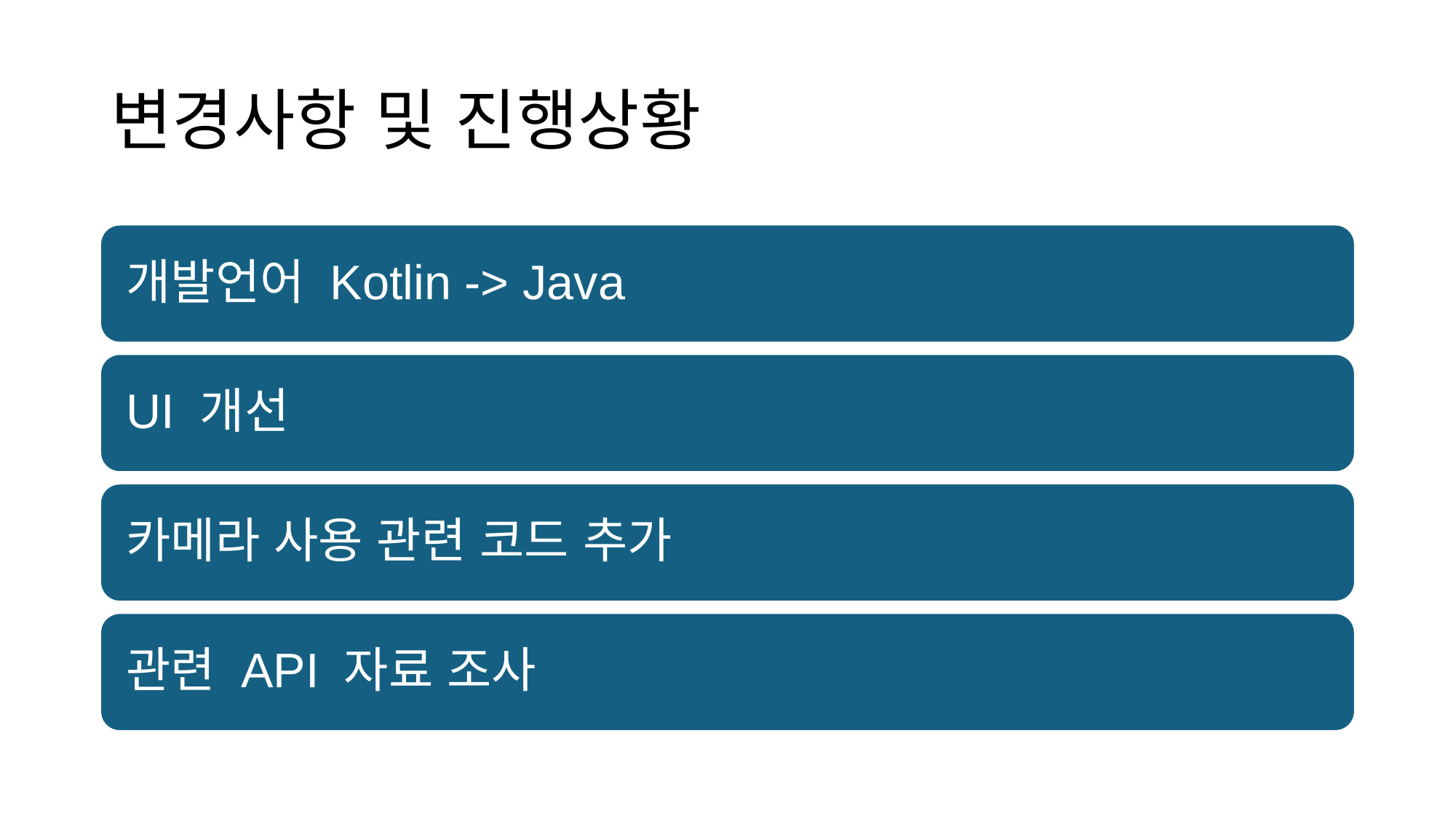

# 변경사항 및 진행상황
개발언어 Kotlin -> Java
UI 개선
카메라 사용 관련 코드 추가
관련 API 자료 조사